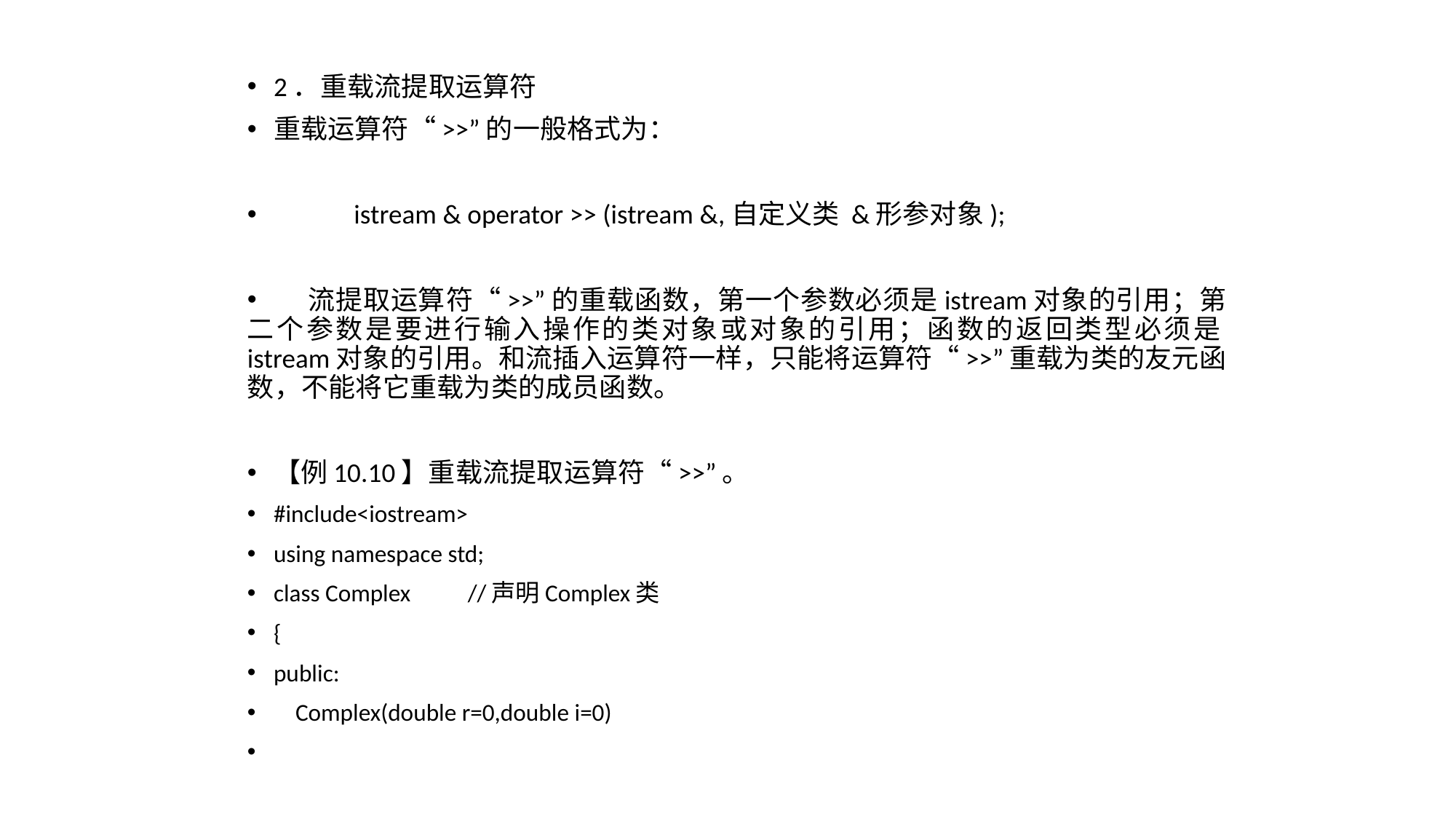

2．重载流提取运算符
重载运算符“>>”的一般格式为：

             istream & operator >> (istream &,自定义类 &形参对象);

       流提取运算符“>>”的重载函数，第一个参数必须是istream对象的引用；第二个参数是要进行输入操作的类对象或对象的引用；函数的返回类型必须是istream对象的引用。和流插入运算符一样，只能将运算符“>>”重载为类的友元函数，不能将它重载为类的成员函数。

【例10.10】重载流提取运算符“>>”。
#include<iostream>
using namespace std;
class Complex		//声明Complex类
{
public:
    Complex(double r=0,double i=0)